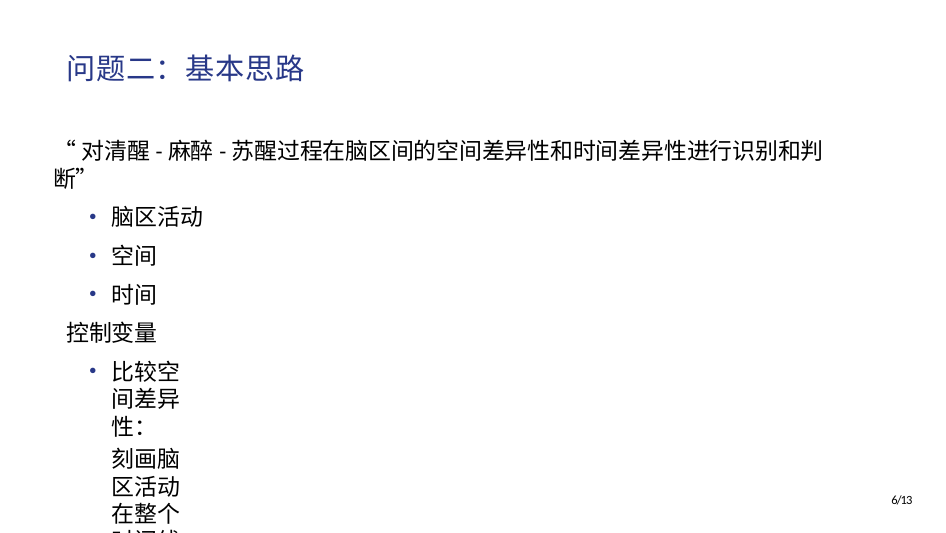

# 问题二：基本思路
“对清醒-麻醉-苏醒过程在脑区间的空间差异性和时间差异性进行识别和判断”
脑区活动
空间
时间
控制变量
比较空间差异性：
刻画脑区活动在整个时间线上的特征→ 探究该特征与空间的关系
比较时间差异性：
刻画脑区活动在整个观测范围内的特征→ 在不同的时间段间比较
6/13